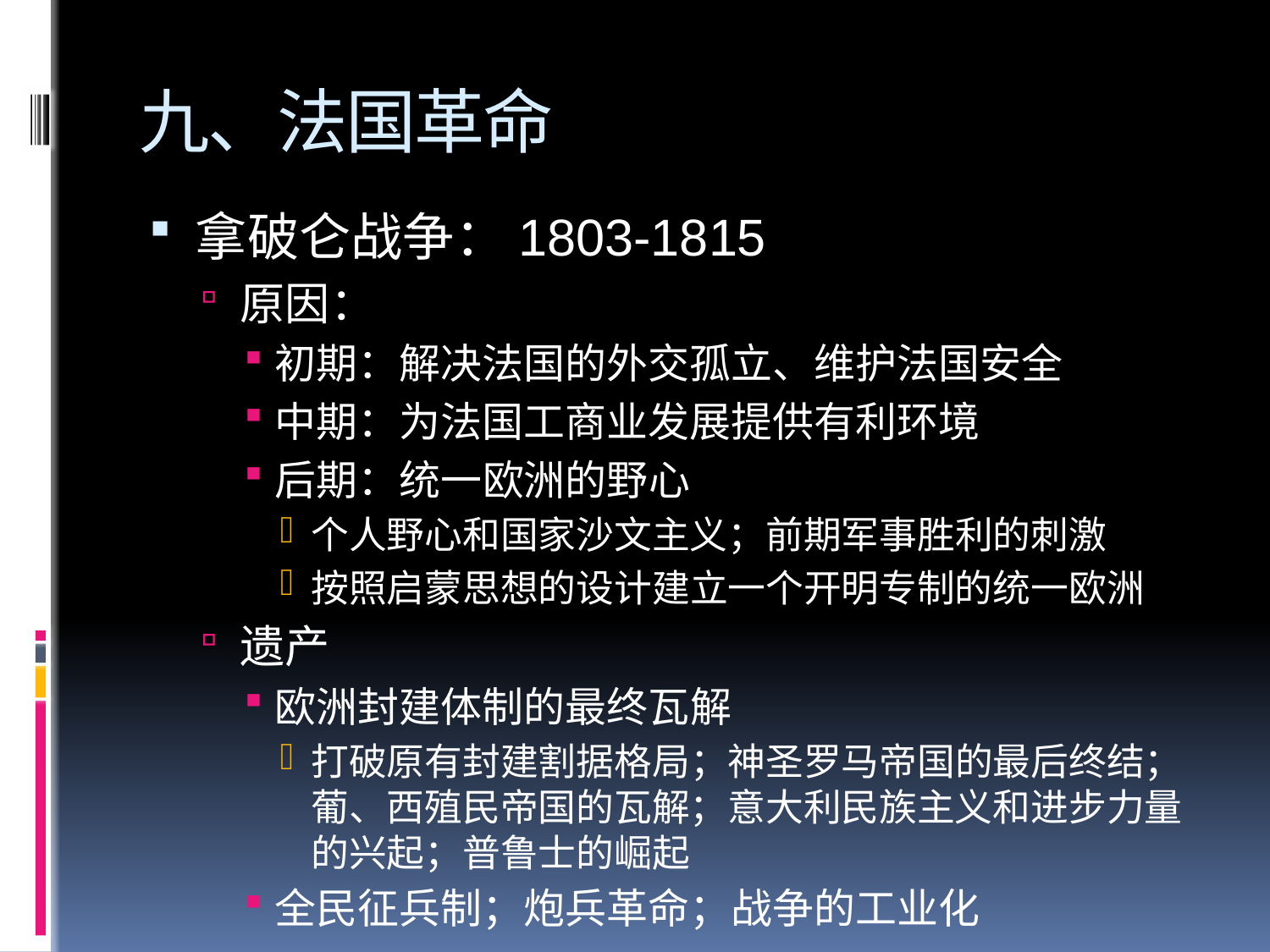

# 九、法国革命
拿破仑战争：1803-1815
原因：
初期：解决法国的外交孤立、维护法国安全
中期：为法国工商业发展提供有利环境
后期：统一欧洲的野心
个人野心和国家沙文主义；前期军事胜利的刺激
按照启蒙思想的设计建立一个开明专制的统一欧洲
遗产
欧洲封建体制的最终瓦解
打破原有封建割据格局；神圣罗马帝国的最后终结；葡、西殖民帝国的瓦解；意大利民族主义和进步力量的兴起；普鲁士的崛起
全民征兵制；炮兵革命；战争的工业化